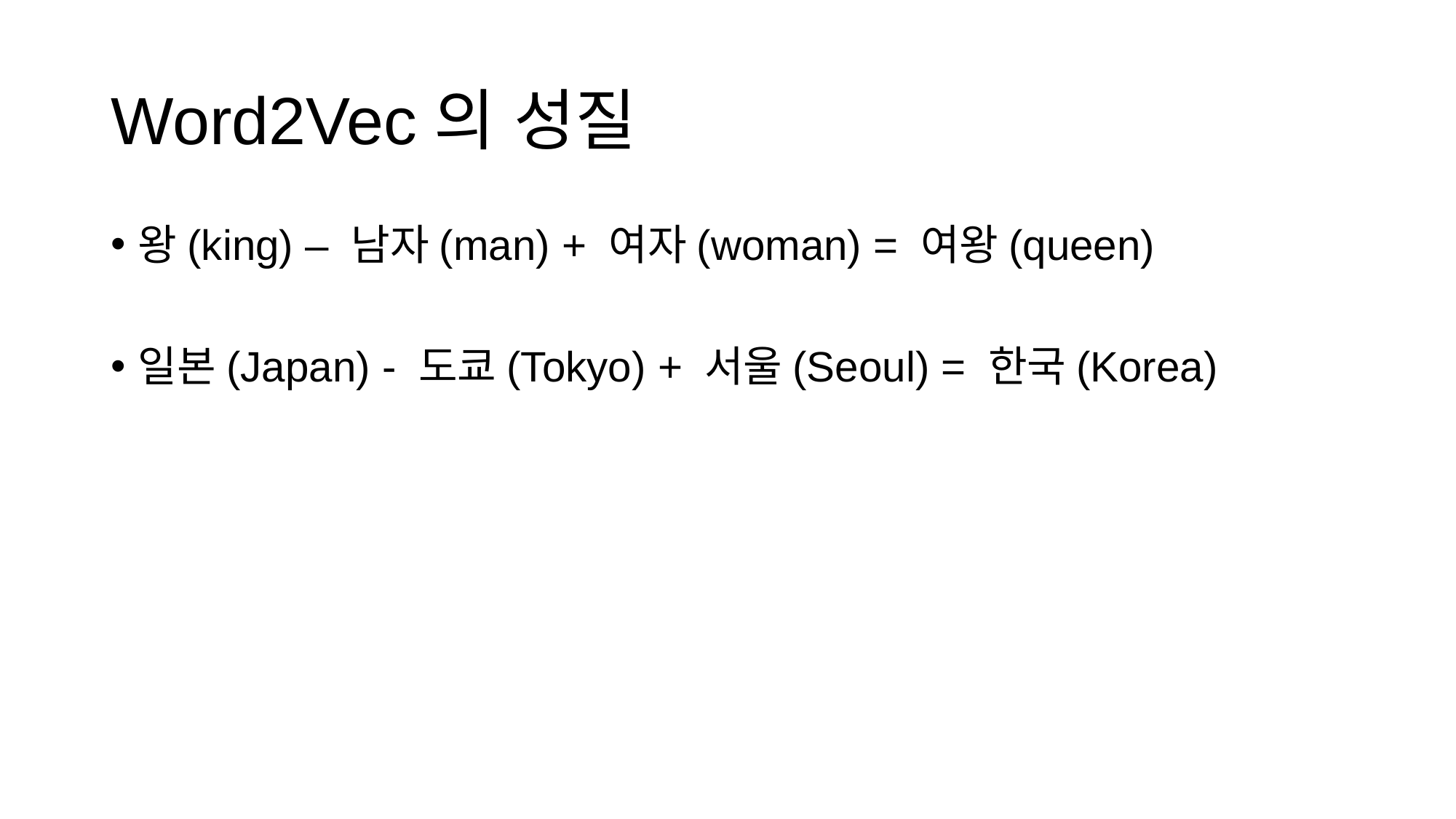

# Word2Vec의 성질
왕(king) – 남자(man) + 여자(woman) = 여왕(queen)

일본(Japan) - 도쿄(Tokyo) + 서울(Seoul) = 한국(Korea)